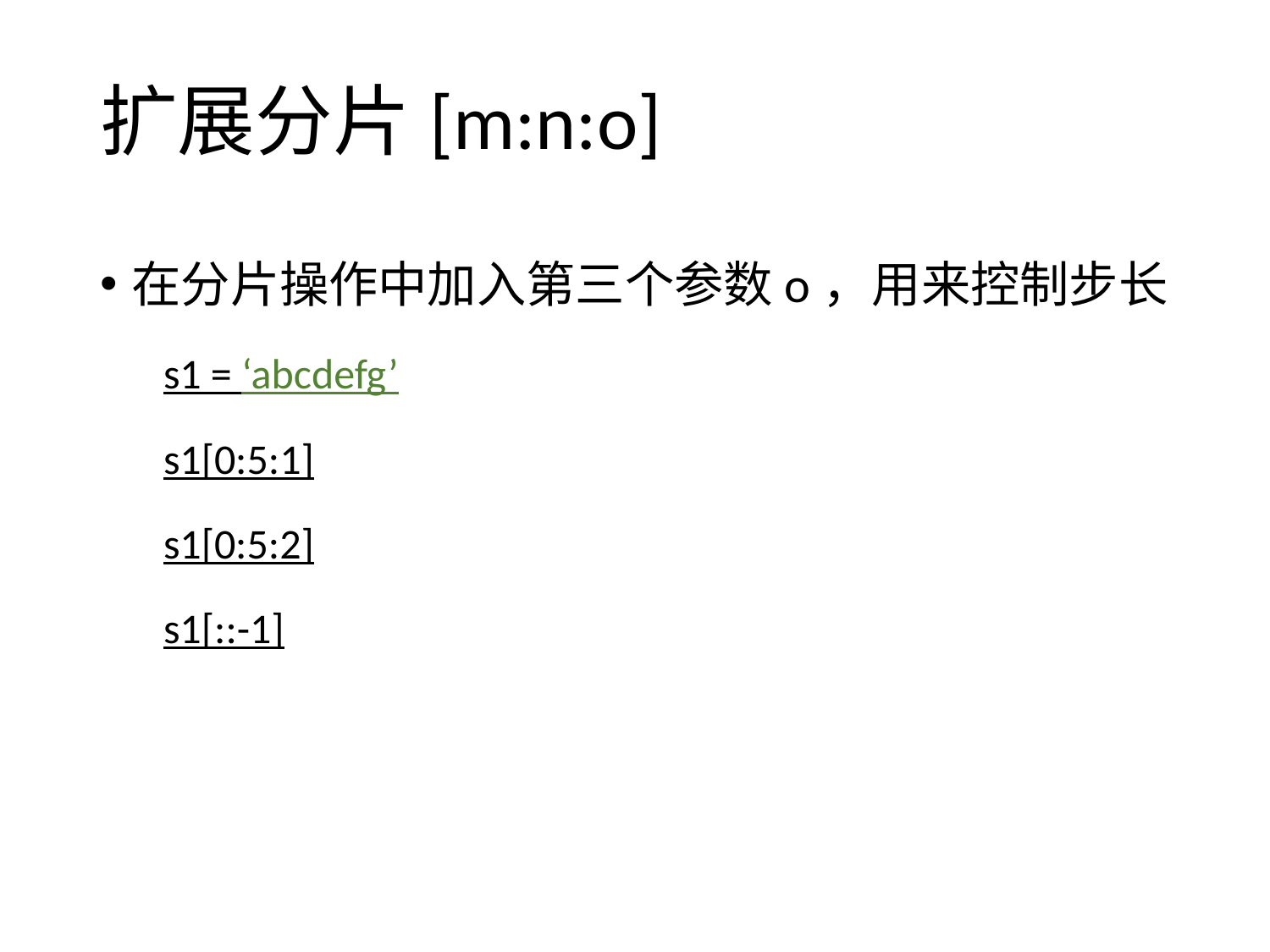

# 扩展分片[m:n:o]
在分片操作中加入第三个参数o，用来控制步长
s1 = ‘abcdefg’
s1[0:5:1]
s1[0:5:2]
s1[::-1]